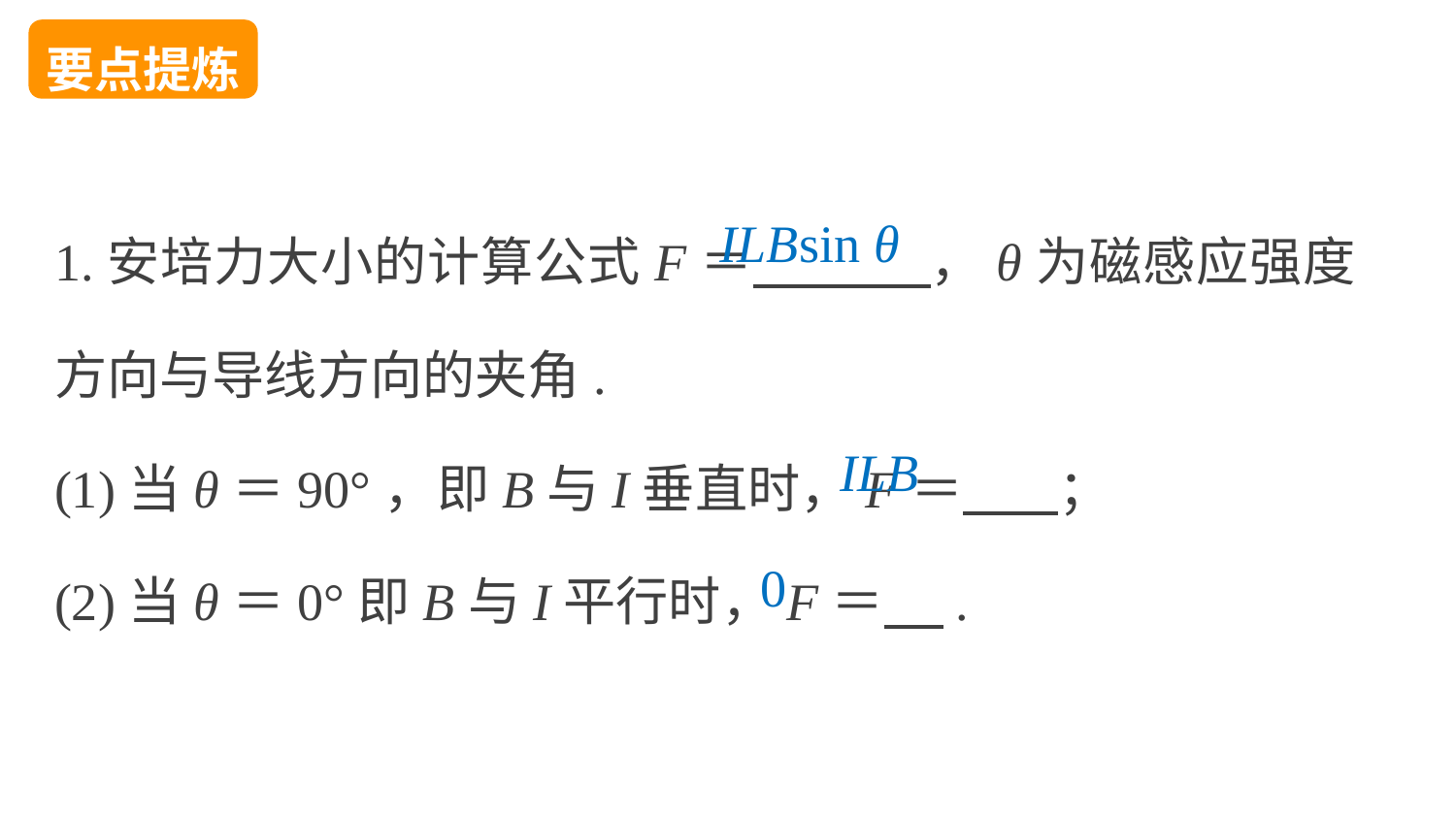

要点提炼
1.安培力大小的计算公式F＝              ，θ为磁感应强度方向与导线方向的夹角.
(1)当θ＝90°，即B与I垂直时，F＝        ；
(2)当θ＝0°即B与I平行时，F＝     .
ILBsin θ
ILB
0